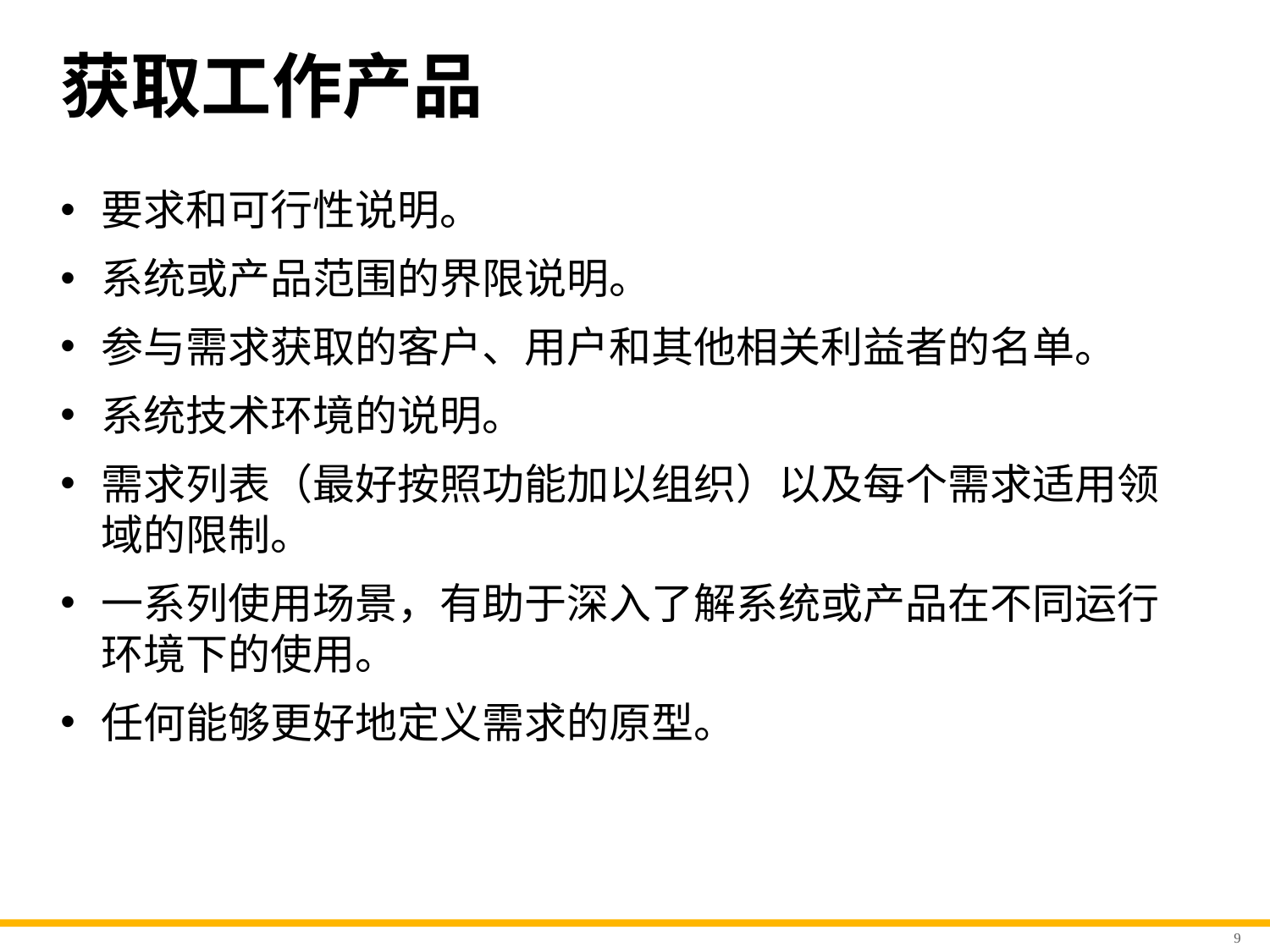

# 获取工作产品
要求和可行性说明。
系统或产品范围的界限说明。
参与需求获取的客户、用户和其他相关利益者的名单。
系统技术环境的说明。
需求列表（最好按照功能加以组织）以及每个需求适用领域的限制。
一系列使用场景，有助于深入了解系统或产品在不同运行环境下的使用。
任何能够更好地定义需求的原型。
9